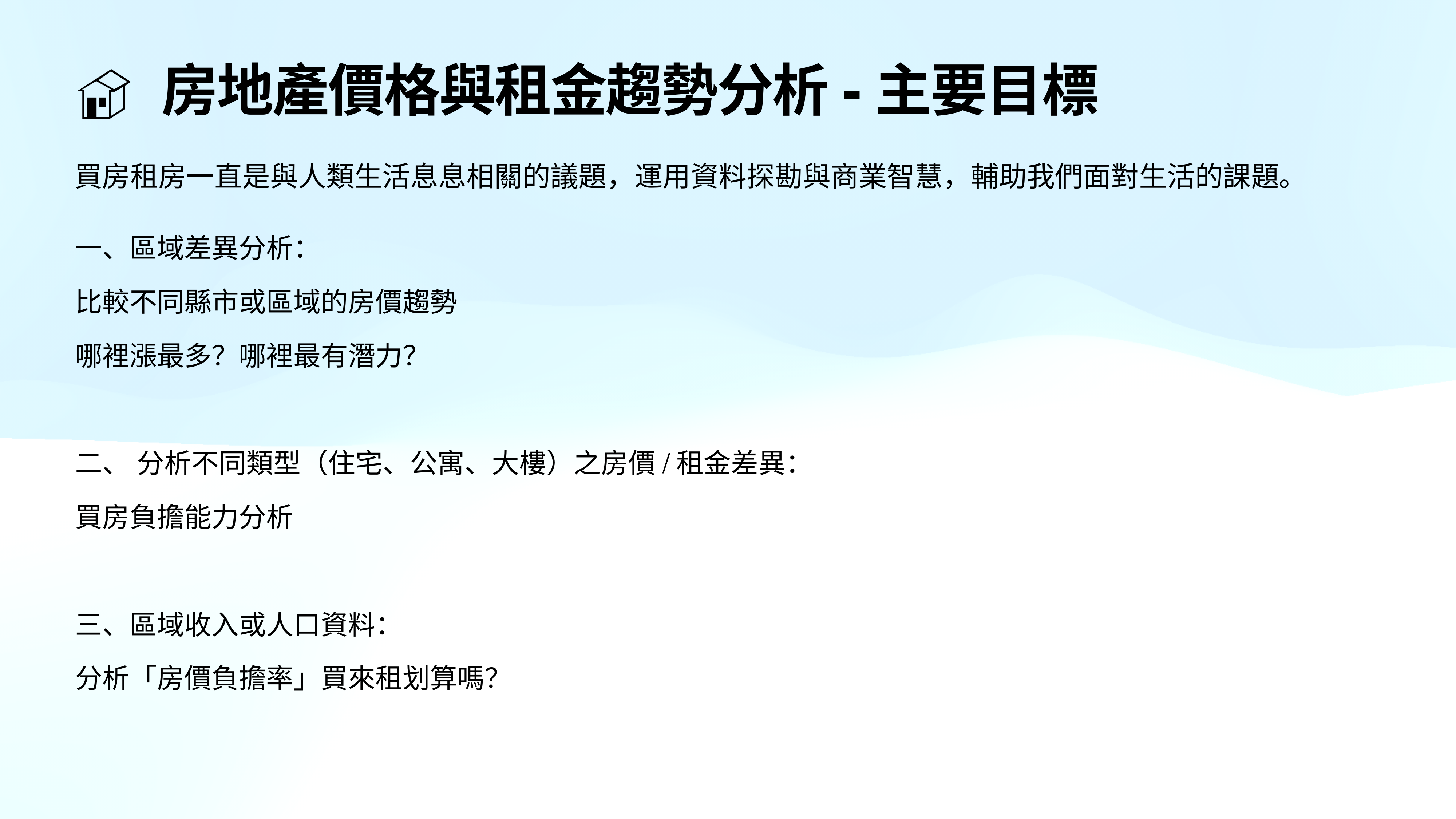

# 🏠 房地產價格與租金趨勢分析-主要目標
買房租房一直是與人類生活息息相關的議題，運用資料探勘與商業智慧，輔助我們面對生活的課題。
一、區域差異分析：
比較不同縣市或區域的房價趨勢
哪裡漲最多？哪裡最有潛力？

二、 分析不同類型（住宅、公寓、大樓）之房價/租金差異：
買房負擔能力分析

三、區域收入或人口資料：
分析「房價負擔率」買來租划算嗎？